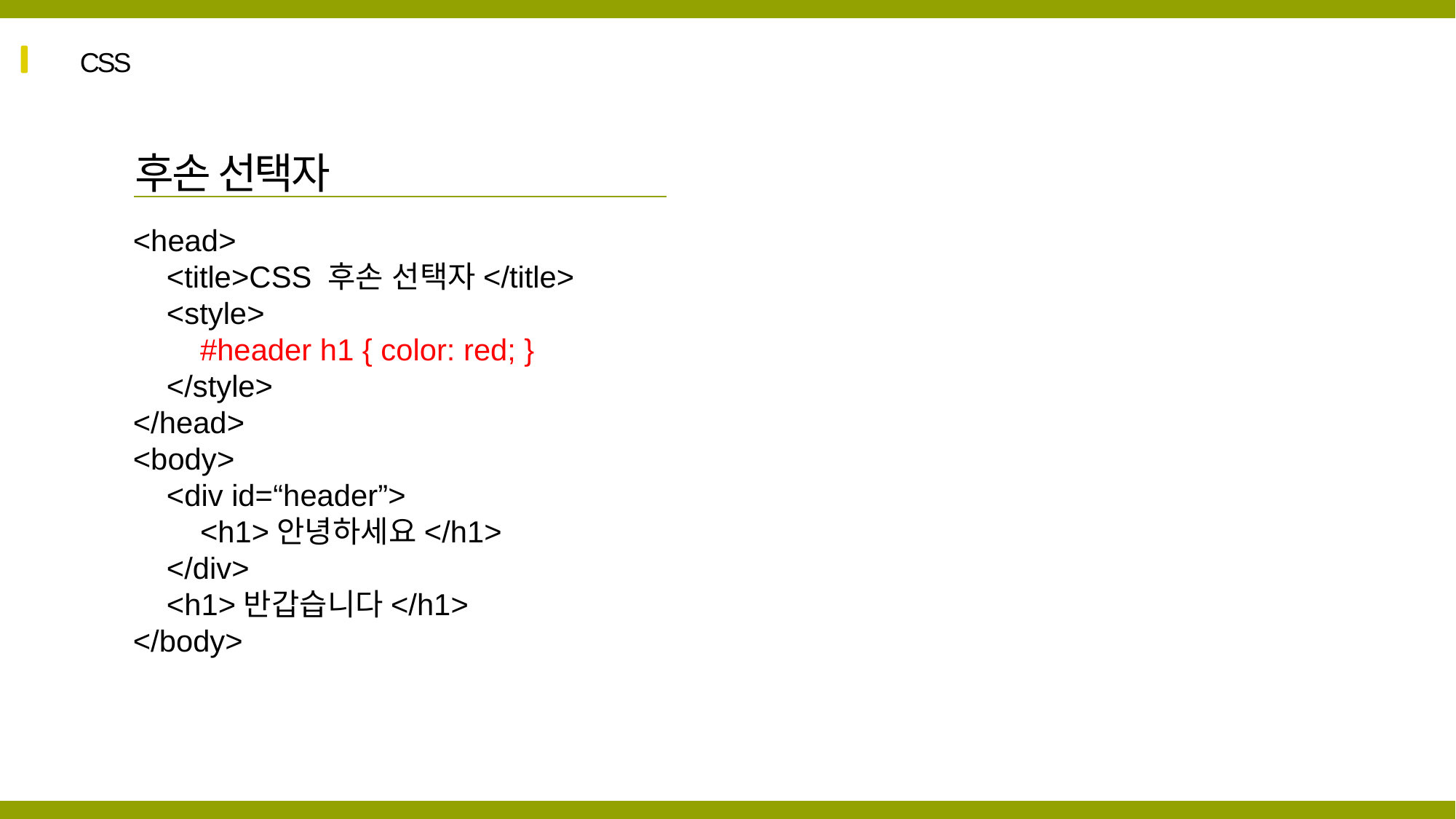

CSS

후손 선택자
<head>
    <title>CSS 후손 선택자</title>
    <style>
        #header h1 { color: red; }
    </style>
</head>
<body>
    <div id=“header”>
        <h1>안녕하세요</h1>
    </div>
    <h1>반갑습니다</h1>
</body>